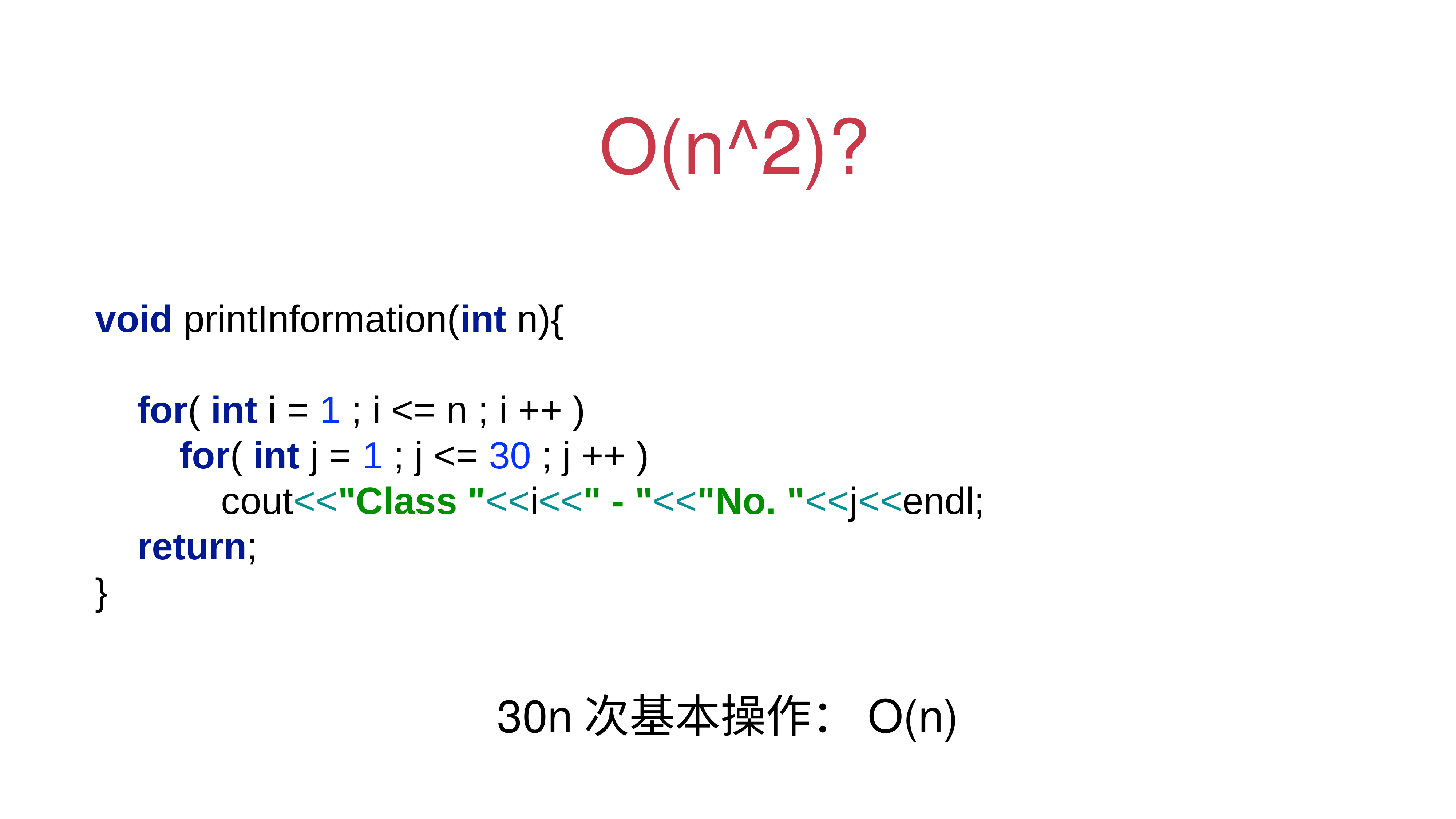

# O(n^2)?
void printInformation(int n){
    for( int i = 1 ; i <= n ; i ++ )
        for( int j = 1 ; j <= 30 ; j ++ )
            cout<<"Class "<<i<<" - "<<"No. "<<j<<endl;
    return;
}
30n次基本操作：O(n)